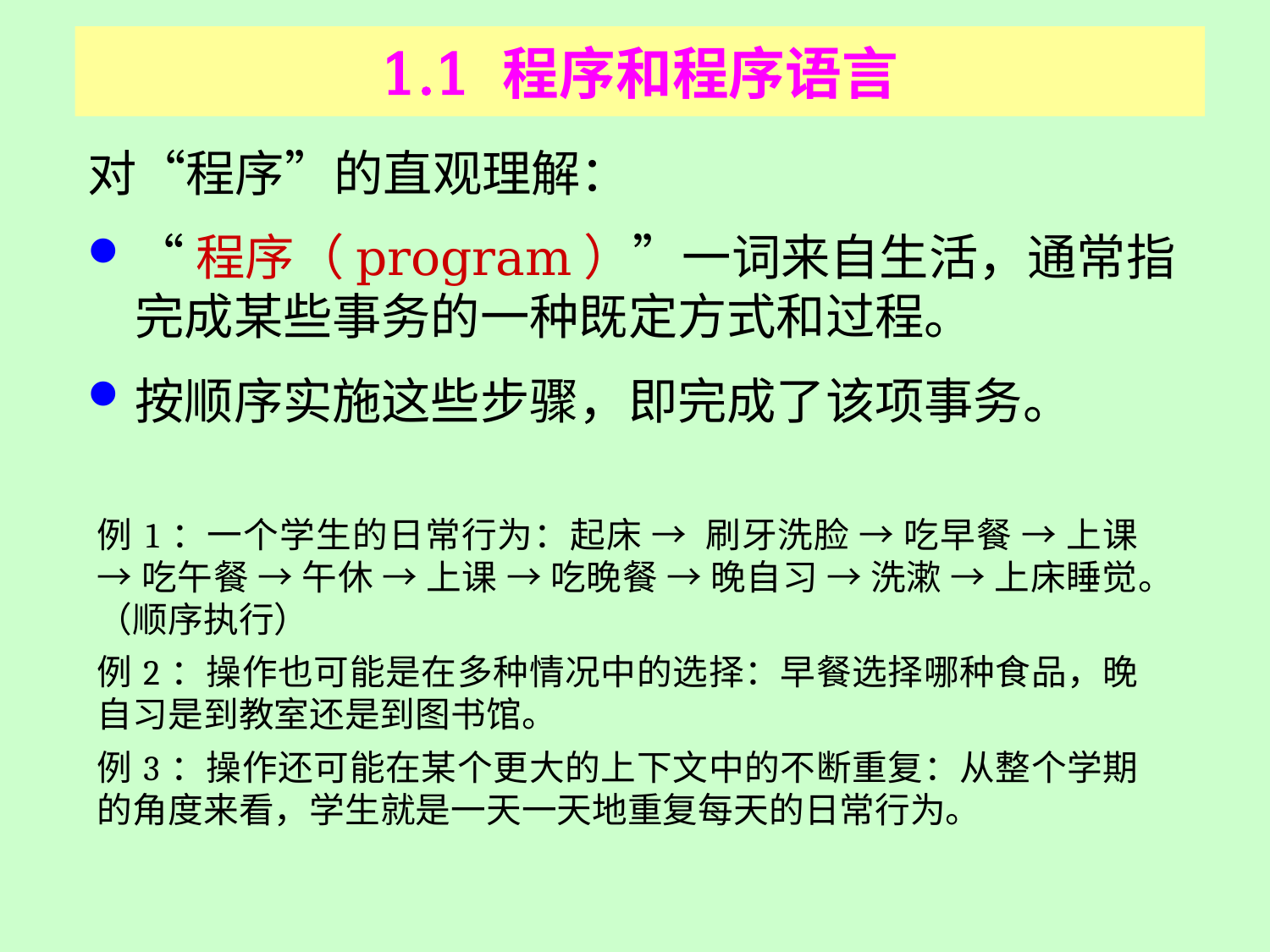

# 1.1 程序和程序语言
对“程序”的直观理解：
“程序（program）”一词来自生活，通常指完成某些事务的一种既定方式和过程。
按顺序实施这些步骤，即完成了该项事务。
例1：一个学生的日常行为：起床 →  刷牙洗脸 → 吃早餐 → 上课 → 吃午餐 → 午休 → 上课 → 吃晚餐 → 晚自习 → 洗漱 → 上床睡觉。（顺序执行）
例2：操作也可能是在多种情况中的选择：早餐选择哪种食品，晚自习是到教室还是到图书馆。
例3：操作还可能在某个更大的上下文中的不断重复：从整个学期的角度来看，学生就是一天一天地重复每天的日常行为。
6